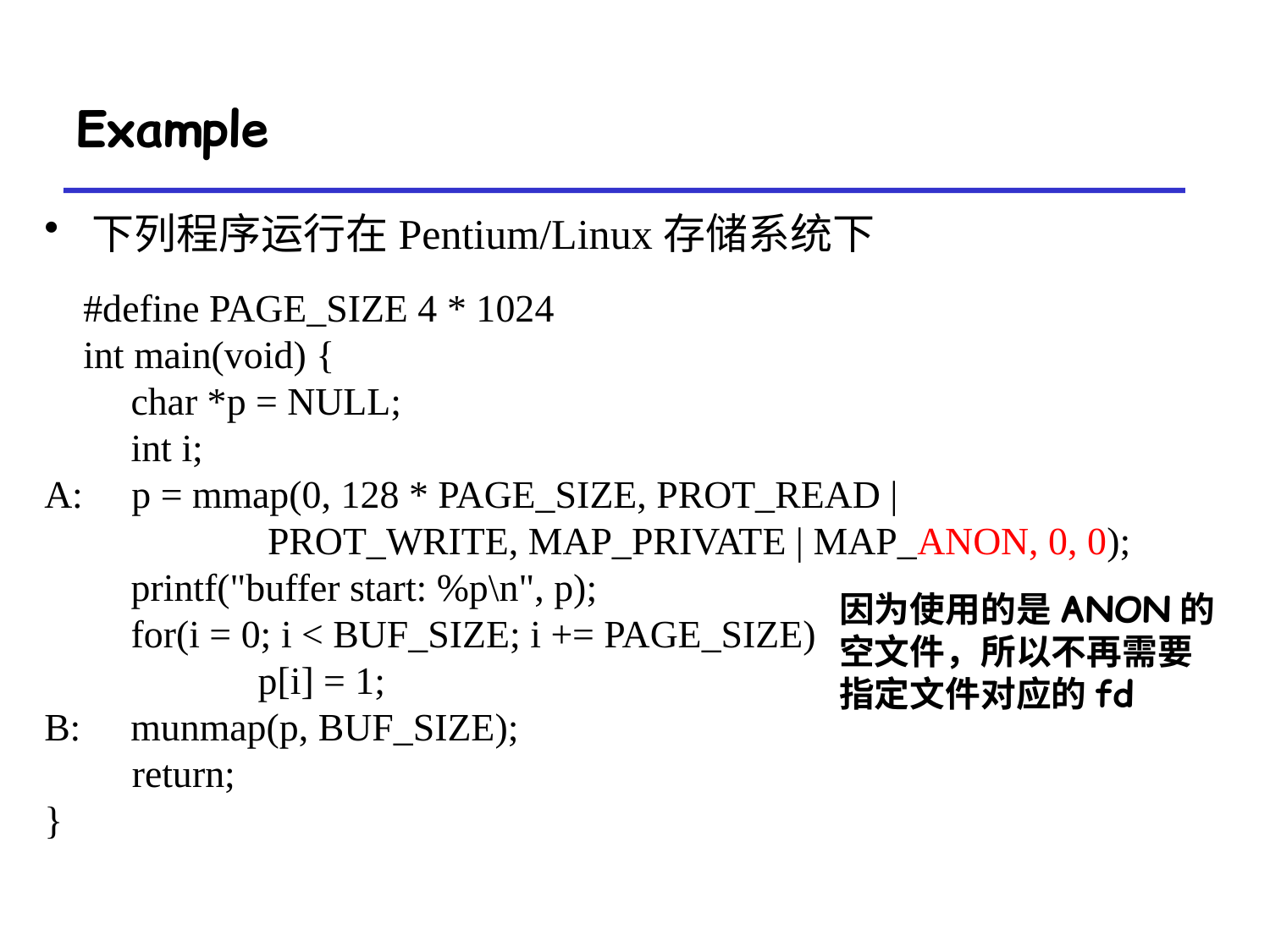

# Example
下列程序运行在Pentium/Linux存储系统下

    #define PAGE_SIZE 4 * 1024
    int main(void) {
	    char *p = NULL;
	    int i;
A:     p = mmap(0, 128 * PAGE_SIZE, PROT_READ |
		     PROT_WRITE, MAP_PRIVATE | MAP_ANON, 0, 0);
	    printf("buffer start: %p\n", p);
	    for(i = 0; i < BUF_SIZE; i += PAGE_SIZE)
		    p[i] = 1;
B: 	    munmap(p, BUF_SIZE);
         return;
}
因为使用的是ANON的
空文件，所以不再需要
指定文件对应的fd
44